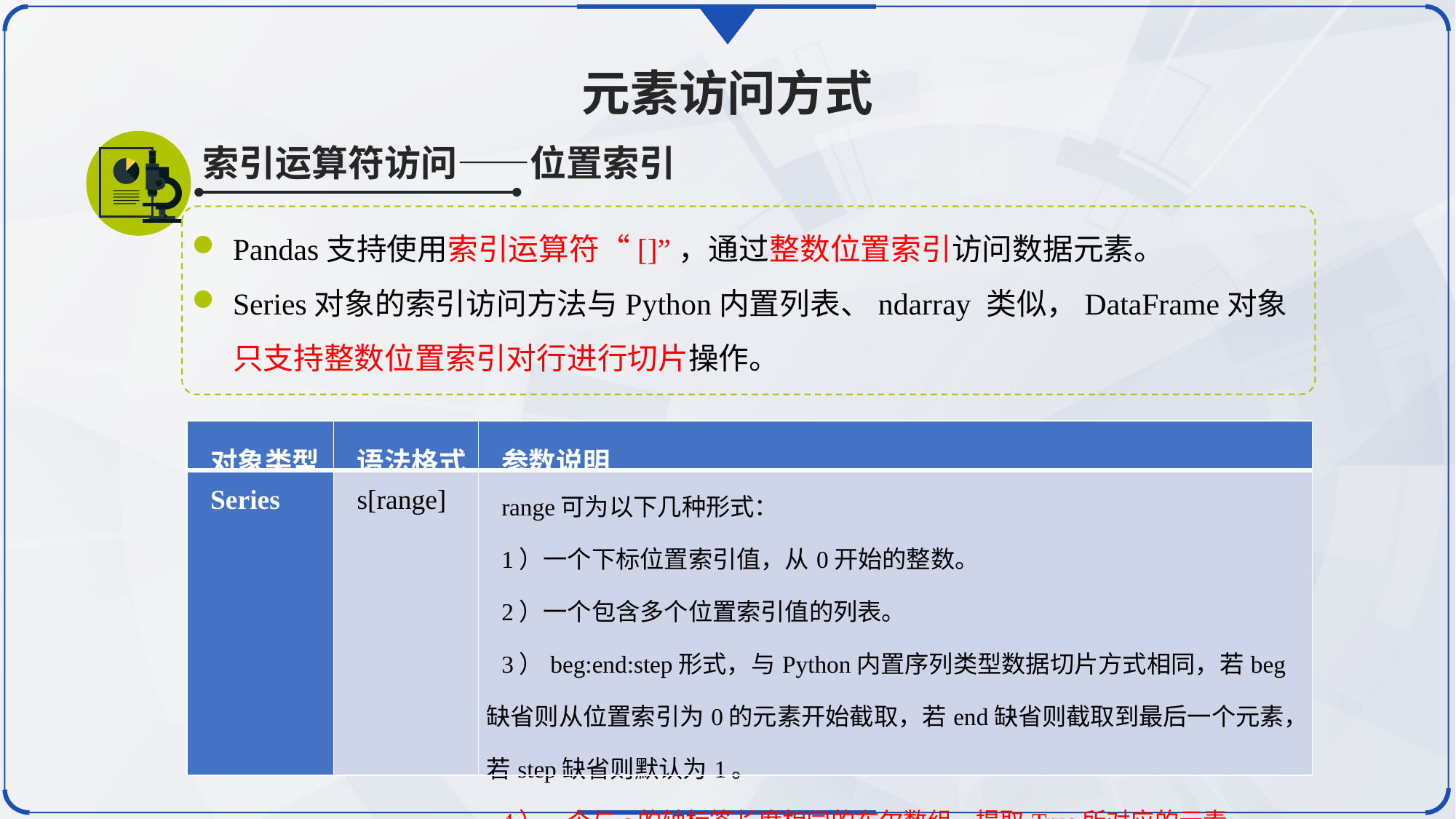

元素访问方式

索引运算符访问——位置索引

Pandas支持使用索引运算符“[]”，通过整数位置索引访问数据元素。
Series对象的索引访问方法与Python内置列表、ndarray 类似，DataFrame对象只支持整数位置索引对行进行切片操作。

| 对象类型 | 语法格式 | 参数说明 |
| --- | --- | --- |
| Series | s[range] | range可为以下几种形式： 1）一个下标位置索引值，从0开始的整数。 2）一个包含多个位置索引值的列表。 3）beg:end:step形式，与Python内置序列类型数据切片方式相同，若beg缺省则从位置索引为0的元素开始截取，若end缺省则截取到最后一个元素，若step缺省则默认为1。 4）一个与s的轴标签长度相同的布尔数组，提取True所对应的元素。 |